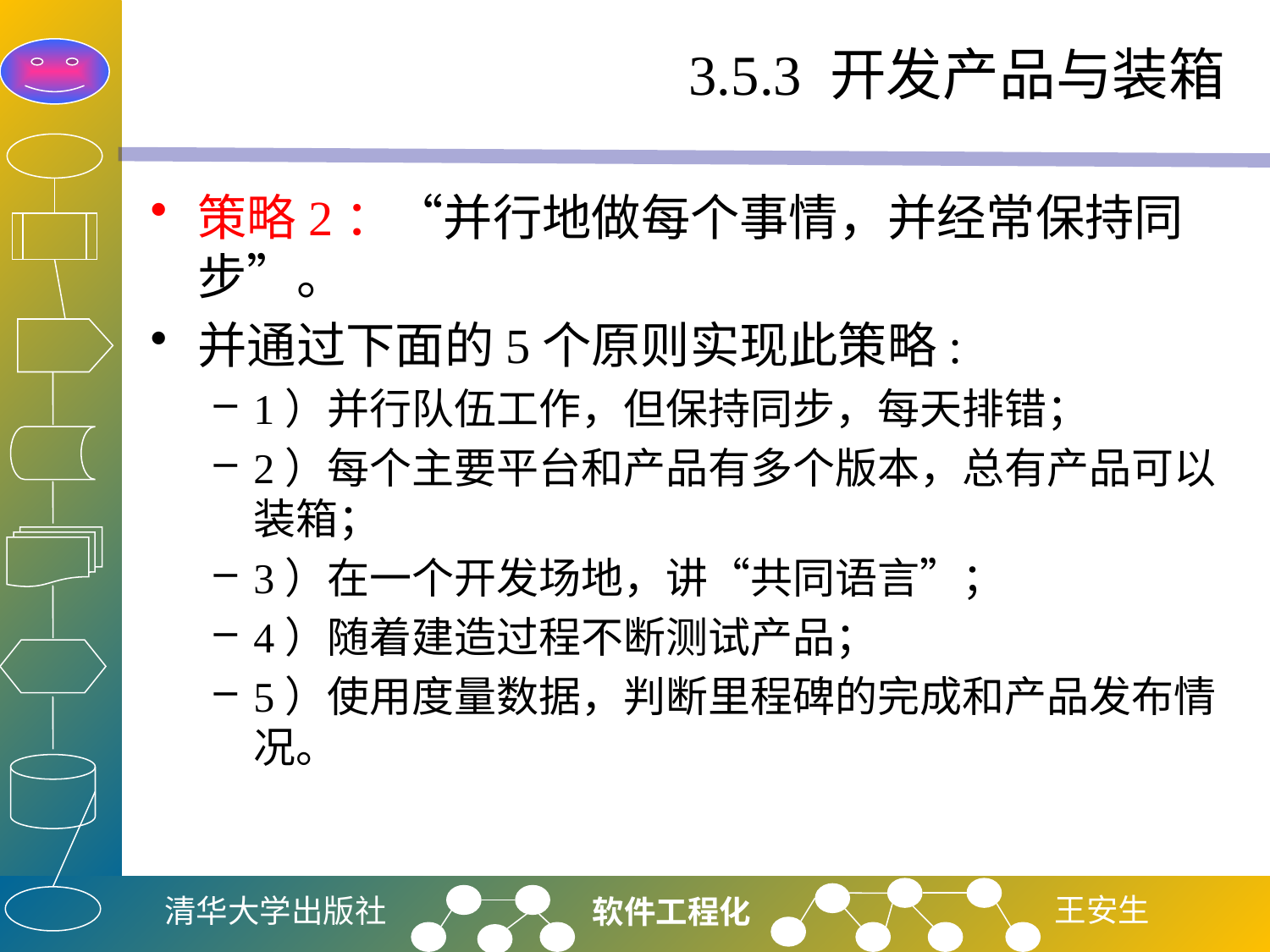

# 3.5.3 开发产品与装箱
策略2：“并行地做每个事情，并经常保持同步”。
并通过下面的5个原则实现此策略:
1）并行队伍工作，但保持同步，每天排错；
2）每个主要平台和产品有多个版本，总有产品可以装箱；
3）在一个开发场地，讲“共同语言”；
4）随着建造过程不断测试产品；
5）使用度量数据，判断里程碑的完成和产品发布情况。